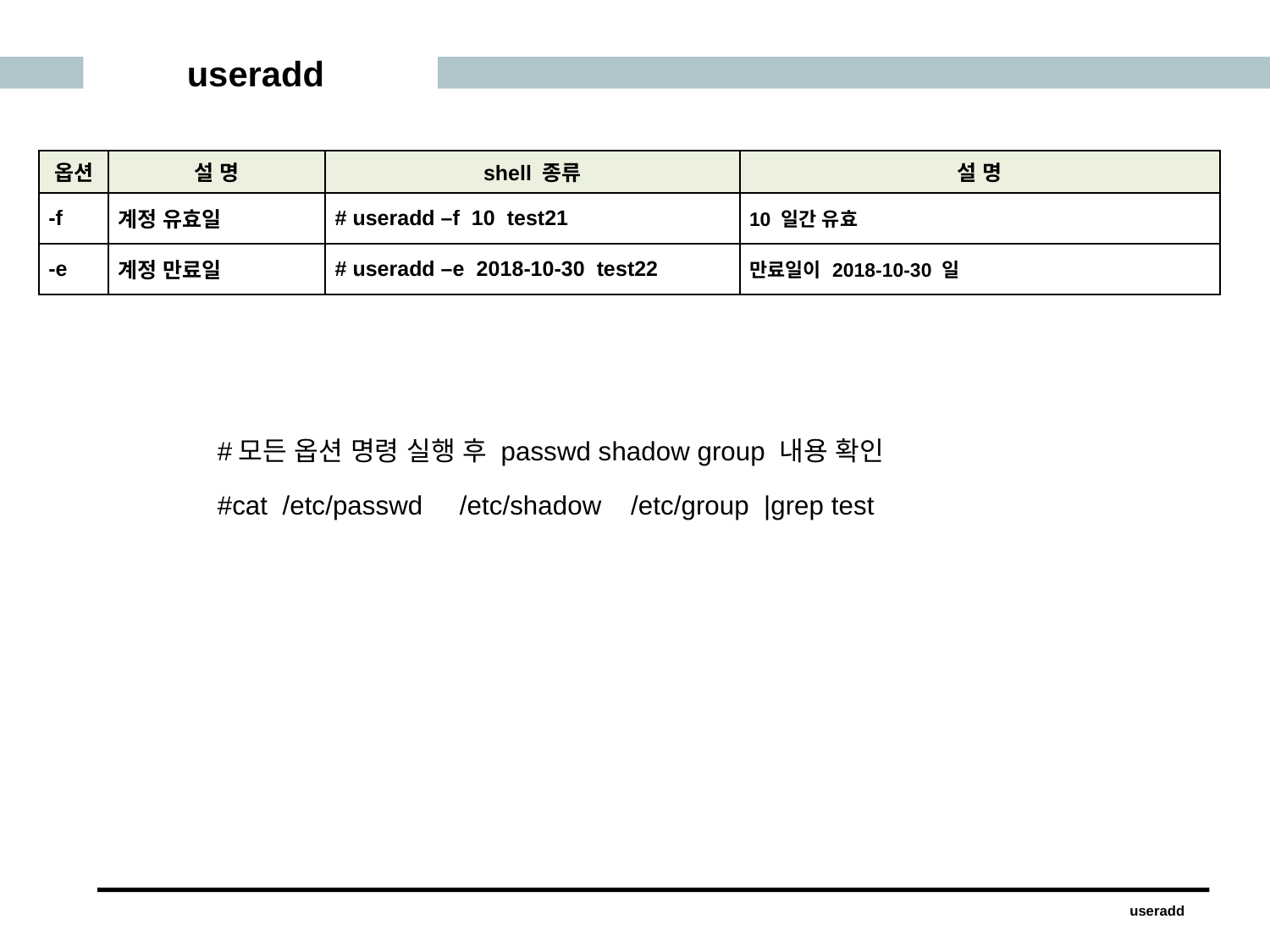

useradd

| 옵션 | 설 명 | shell 종류 | 설 명 |
| --- | --- | --- | --- |
| -f | 계정 유효일 | # useradd –f 10 test21 | 10 일간 유효 |
| -e | 계정 만료일 | # useradd –e 2018-10-30 test22 | 만료일이 2018-10-30 일 |
#모든 옵션 명령 실행 후 passwd shadow group 내용 확인
#cat  /etc/passwd     /etc/shadow    /etc/group  |grep test

useradd